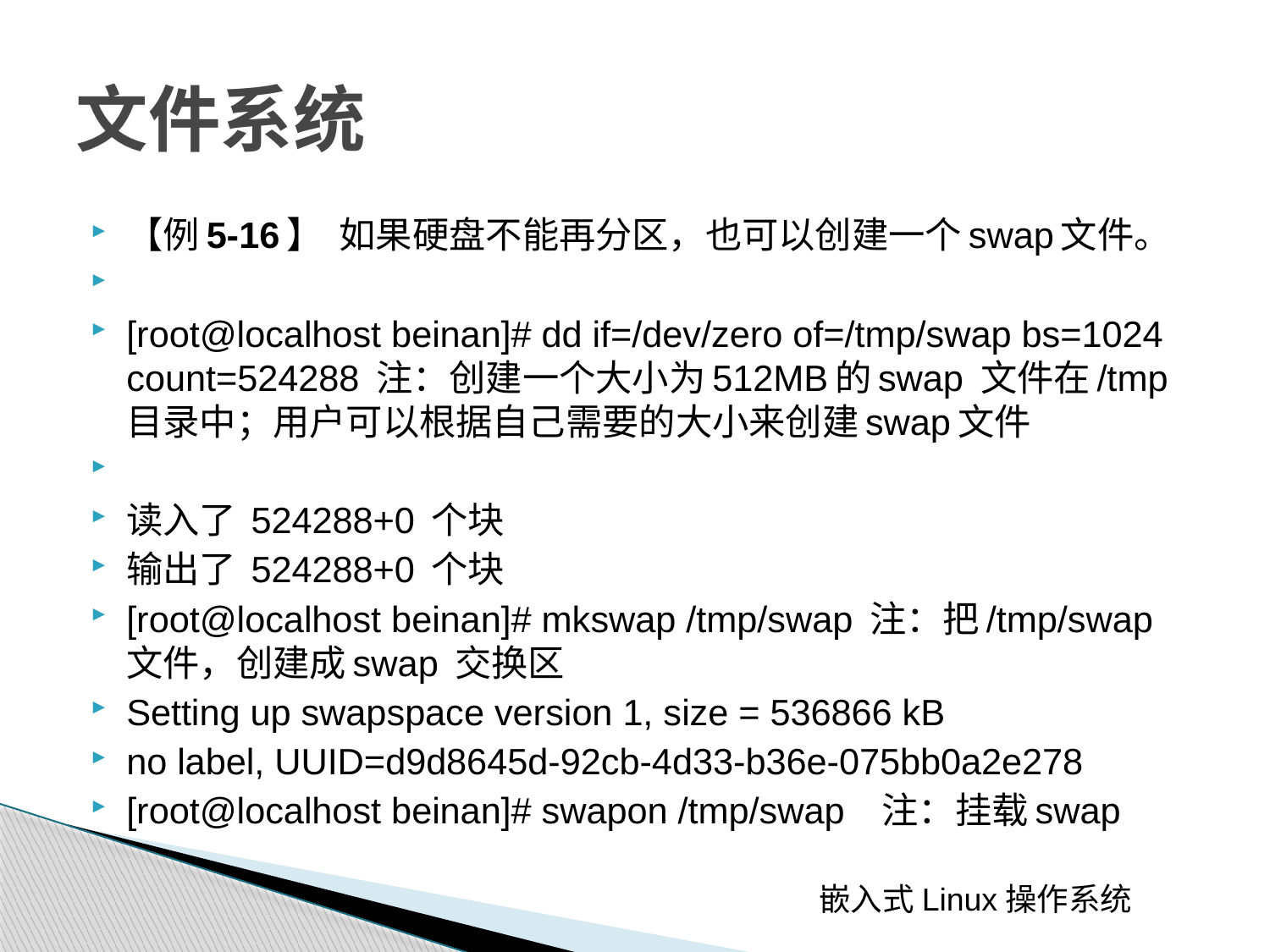

# 文件系统
【例5-16】  如果硬盘不能再分区，也可以创建一个swap文件。

[root@localhost beinan]# dd if=/dev/zero of=/tmp/swap bs=1024 count=524288 注：创建一个大小为512MB的swap 文件在/tmp目录中；用户可以根据自己需要的大小来创建swap文件

读入了 524288+0 个块
输出了 524288+0 个块
[root@localhost beinan]# mkswap /tmp/swap 注：把/tmp/swap 文件，创建成swap 交换区
Setting up swapspace version 1, size = 536866 kB
no label, UUID=d9d8645d-92cb-4d33-b36e-075bb0a2e278
[root@localhost beinan]# swapon /tmp/swap   注：挂载swap

         嵌入式Linux操作系统